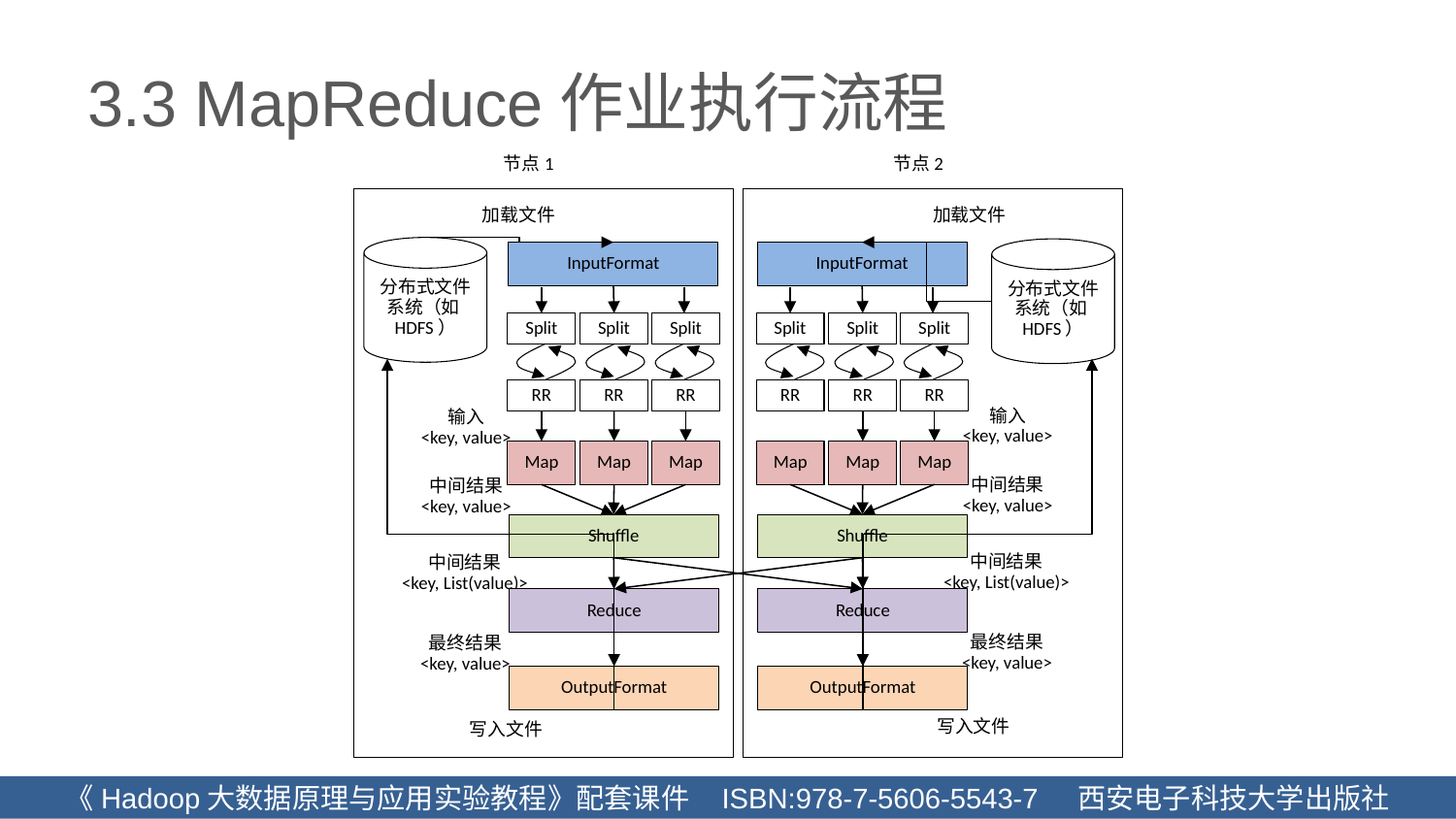

# 3.3 MapReduce作业执行流程

节点1
节点2

加载文件
加载文件
分布式文件系统（如HDFS）
分布式文件系统（如HDFS）
InputFormat
InputFormat
Split
Split
Split
Split
Split
Split

RR
RR
RR
RR
RR
RR
输入
<key, value>
输入
<key, value>
Map
Map
Map
Map
Map
Map
中间结果
<key, value>
中间结果
<key, value>
Shuffle
Shuffle
中间结果
<key, List(value)>
中间结果
<key, List(value)>
Reduce
Reduce
最终结果
<key, value>
最终结果
<key, value>
OutputFormat
OutputFormat
写入文件
写入文件